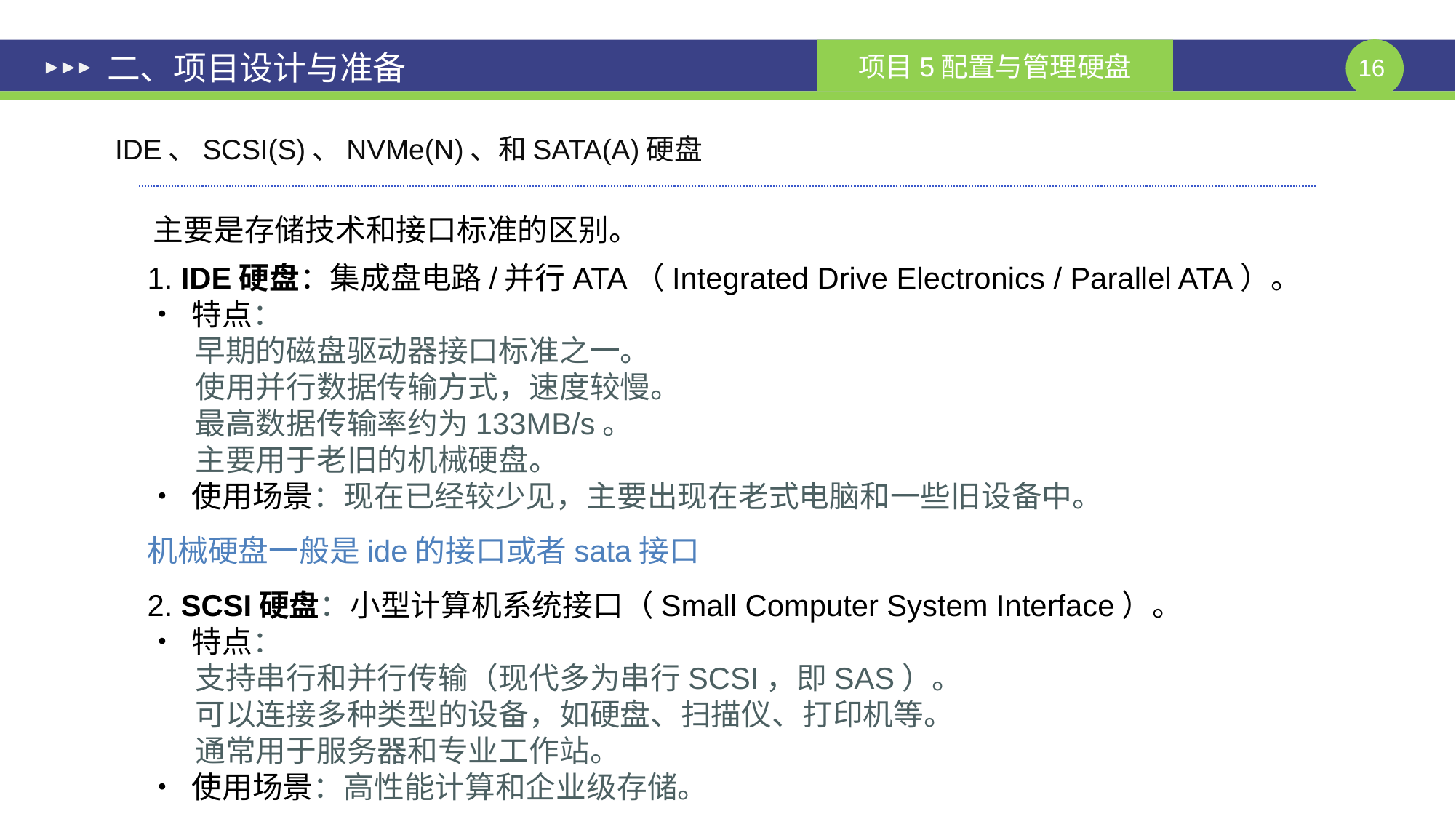

# 二、项目设计与准备
IDE、SCSI(S)、NVMe(N)、和SATA(A)硬盘

主要是存储技术和接口标准的区别。
1. IDE硬盘：集成盘电路/并行ATA（Integrated Drive Electronics / Parallel ATA）。
• 特点：
      早期的磁盘驱动器接口标准之一。
      使用并行数据传输方式，速度较慢。
      最高数据传输率约为133MB/s。
      主要用于老旧的机械硬盘。
• 使用场景：现在已经较少见，主要出现在老式电脑和一些旧设备中。
机械硬盘一般是ide的接口或者sata接口
2. SCSI硬盘：小型计算机系统接口（Small Computer System Interface）。
• 特点：
      支持串行和并行传输（现代多为串行SCSI，即SAS）。
      可以连接多种类型的设备，如硬盘、扫描仪、打印机等。
      通常用于服务器和专业工作站。
• 使用场景：高性能计算和企业级存储。